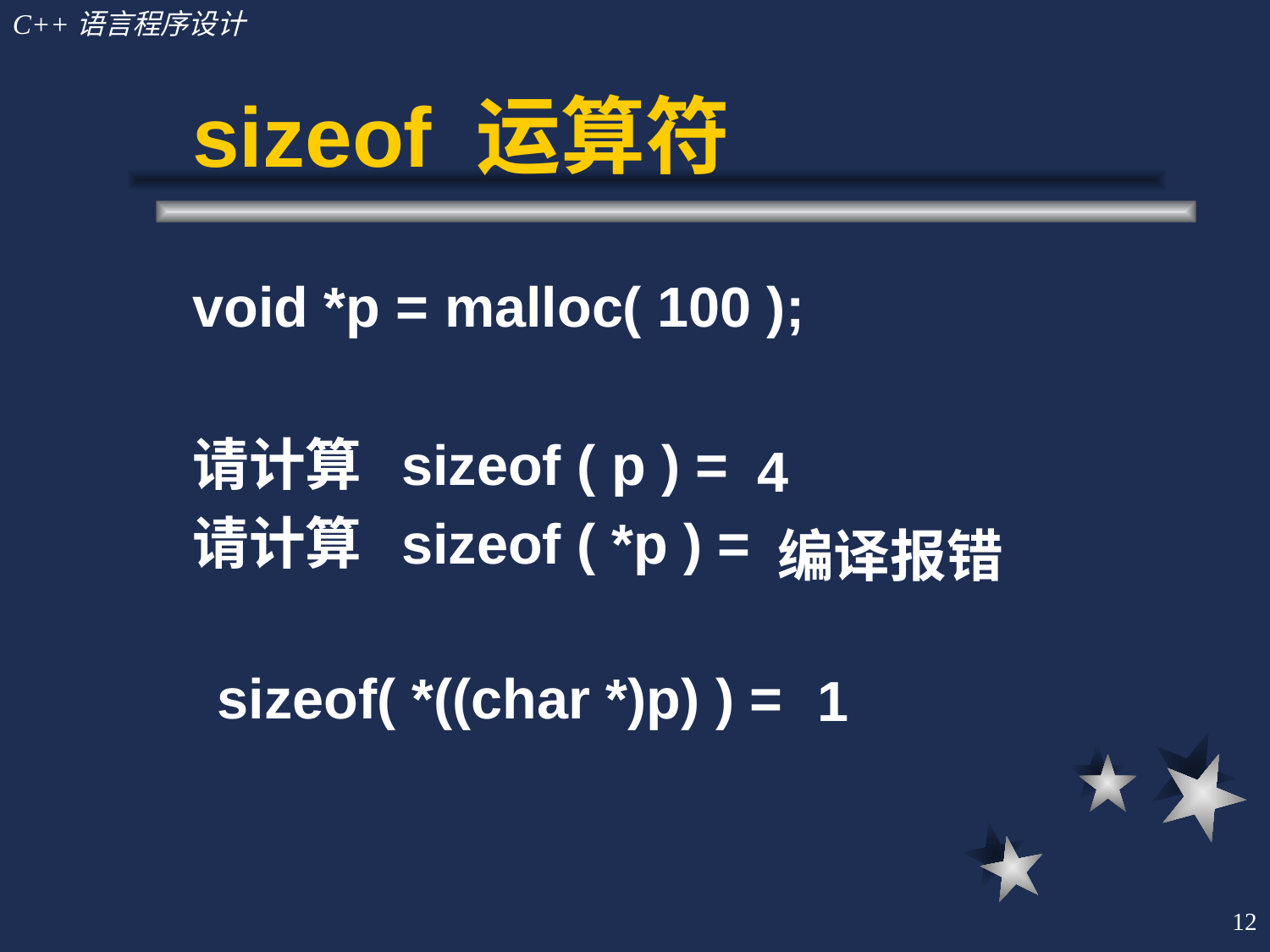

# sizeof 运算符
void *p = malloc( 100 );

请计算  sizeof ( p ) =
请计算  sizeof ( *p ) =
4
编译报错
sizeof( *((char *)p) ) =
1
12